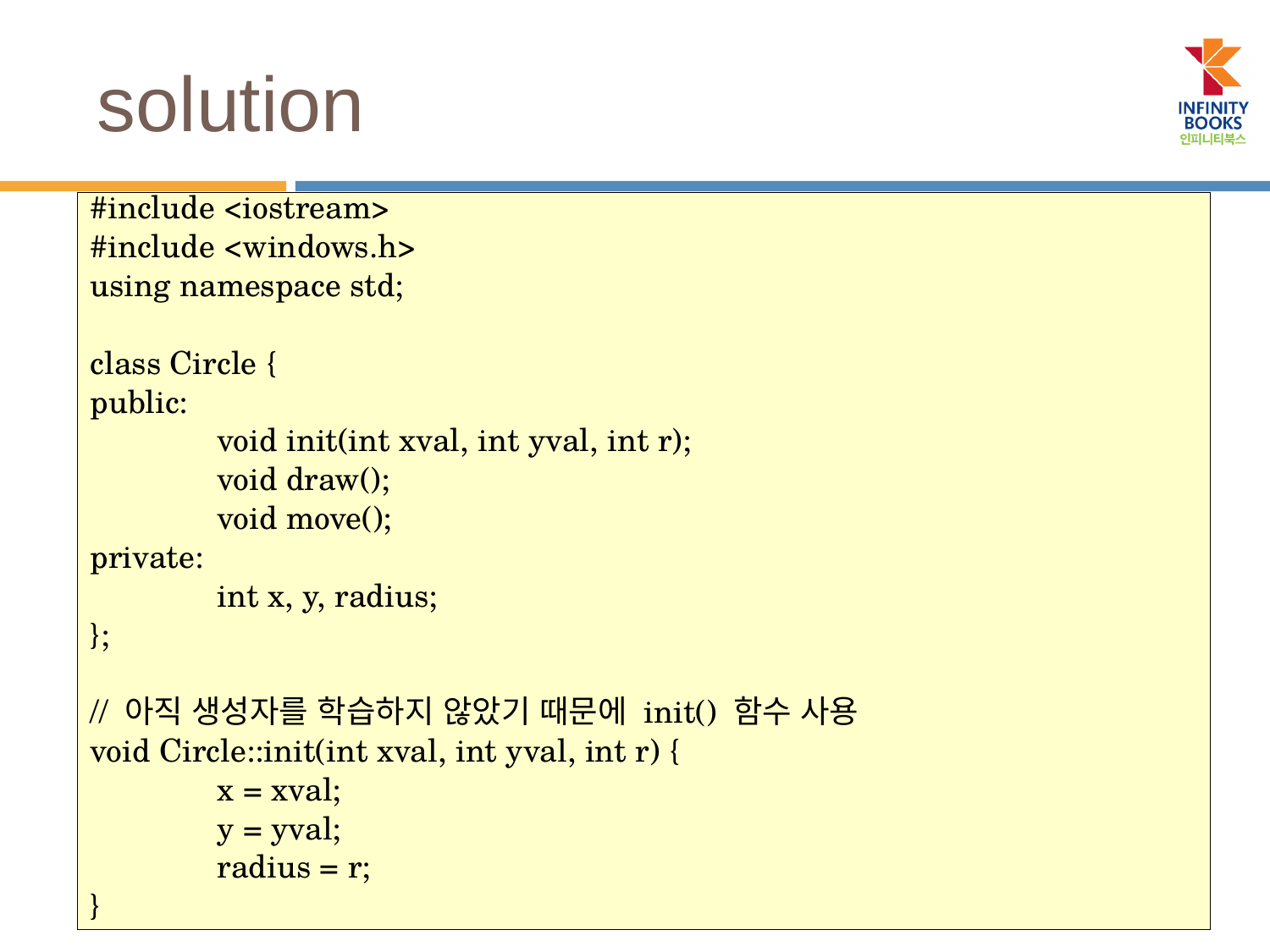

# solution
#include <iostream>
#include <windows.h>
using namespace std;

class Circle {
public:
	void init(int xval, int yval, int r);
	void draw();
	void move();
private:
	int x, y, radius;
};

// 아직 생성자를 학습하지 않았기 때문에 init() 함수 사용
void Circle::init(int xval, int yval, int r) {
	x = xval;
	y = yval;
	radius = r;
}